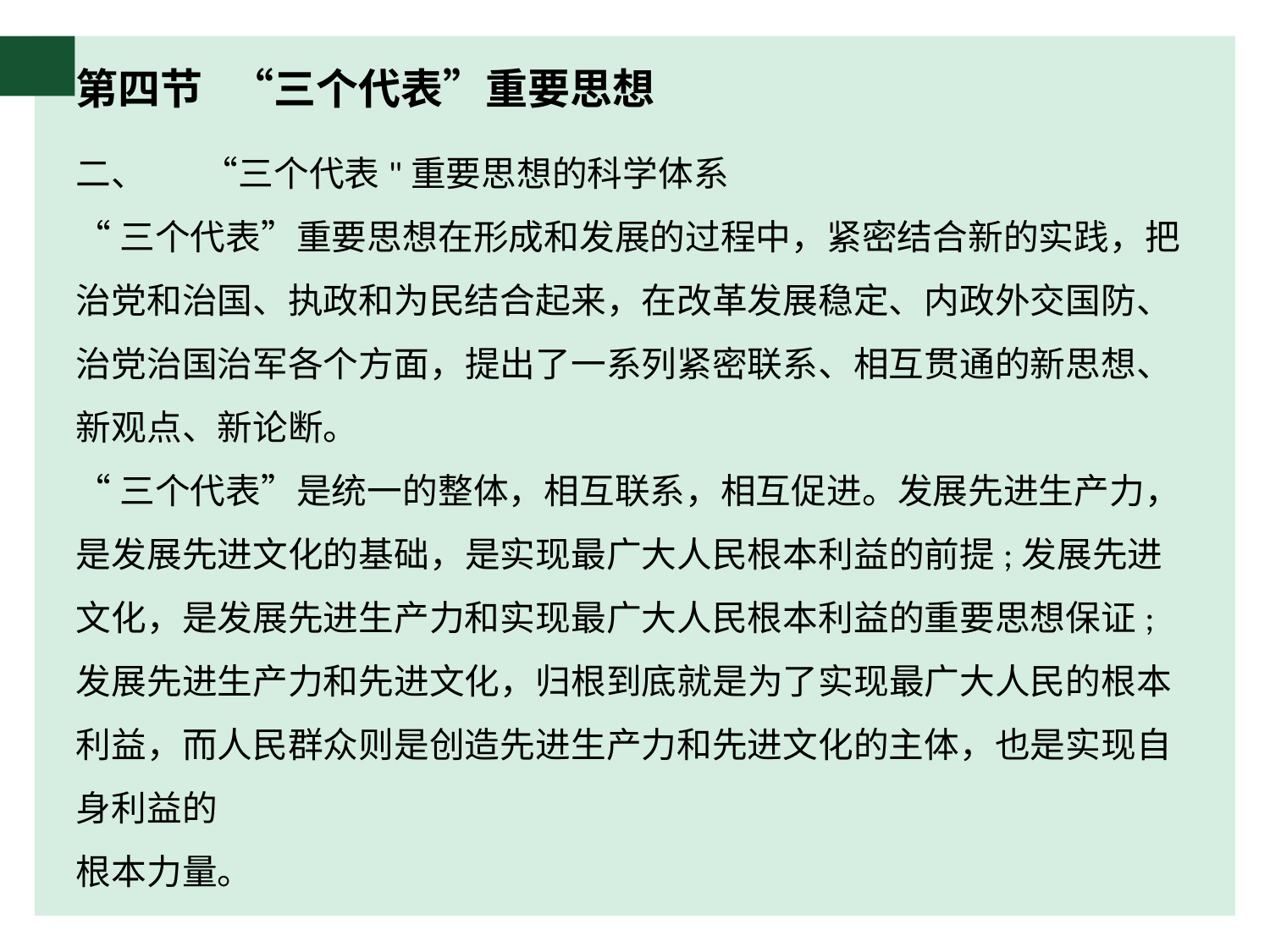

# 第四节   “三个代表”重要思想
二、	“三个代表"重要思想的科学体系
“三个代表”重要思想在形成和发展的过程中，紧密结合新的实践，把治党和治国、执政和为民结合起来，在改革发展稳定、内政外交国防、治党治国治军各个方面，提出了一系列紧密联系、相互贯通的新思想、新观点、新论断。
“三个代表”是统一的整体，相互联系，相互促进。发展先进生产力，是发展先进文化的基础，是实现最广大人民根本利益的前提;发展先进文化，是发展先进生产力和实现最广大人民根本利益的重要思想保证;发展先进生产力和先进文化，归根到底就是为了实现最广大人民的根本利益，而人民群众则是创造先进生产力和先进文化的主体，也是实现自身利益的
根本力量。